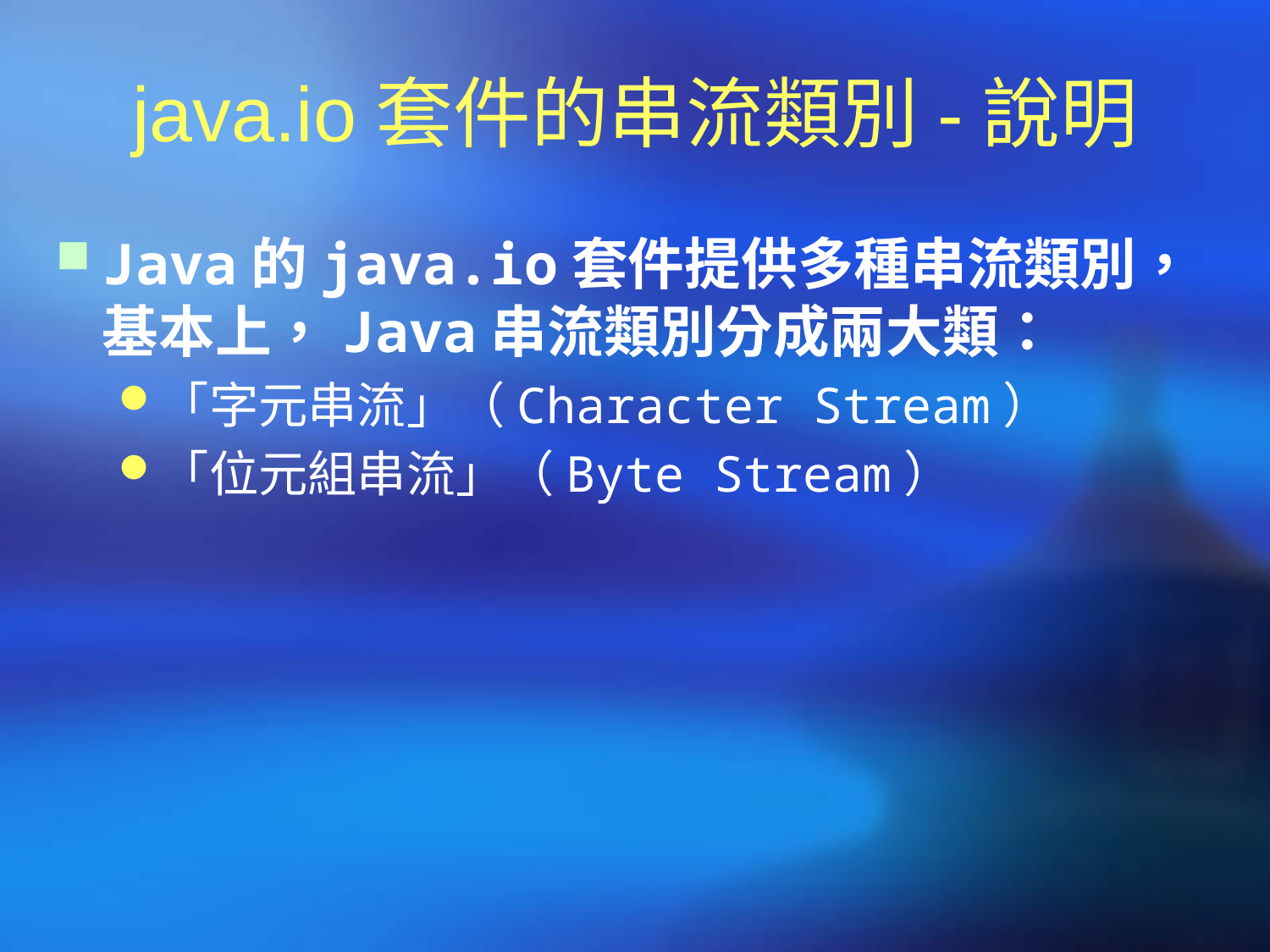

# java.io套件的串流類別-說明
Java的java.io套件提供多種串流類別，基本上，Java串流類別分成兩大類：
「字元串流」（Character Stream）
「位元組串流」（Byte Stream）